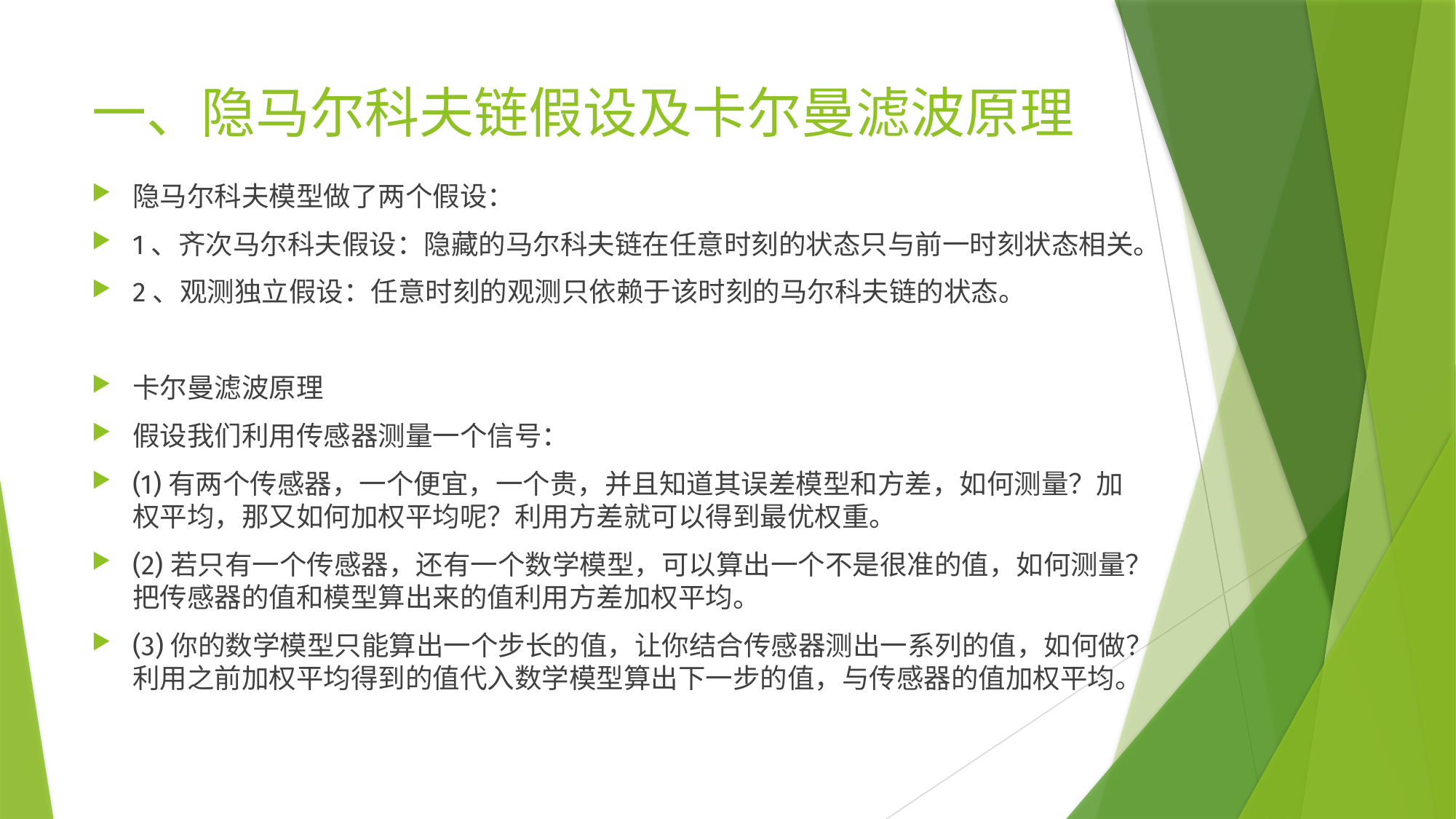

# 一、隐马尔科夫链假设及卡尔曼滤波原理
隐马尔科夫模型做了两个假设：
1、齐次马尔科夫假设：隐藏的马尔科夫链在任意时刻的状态只与前一时刻状态相关。
2、观测独立假设：任意时刻的观测只依赖于该时刻的马尔科夫链的状态。

卡尔曼滤波原理
假设我们利用传感器测量一个信号：
(1)有两个传感器，一个便宜，一个贵，并且知道其误差模型和方差，如何测量？加权平均，那又如何加权平均呢？利用方差就可以得到最优权重。
(2)若只有一个传感器，还有一个数学模型，可以算出一个不是很准的值，如何测量？把传感器的值和模型算出来的值利用方差加权平均。
(3)你的数学模型只能算出一个步长的值，让你结合传感器测出一系列的值，如何做？利用之前加权平均得到的值代入数学模型算出下一步的值，与传感器的值加权平均。